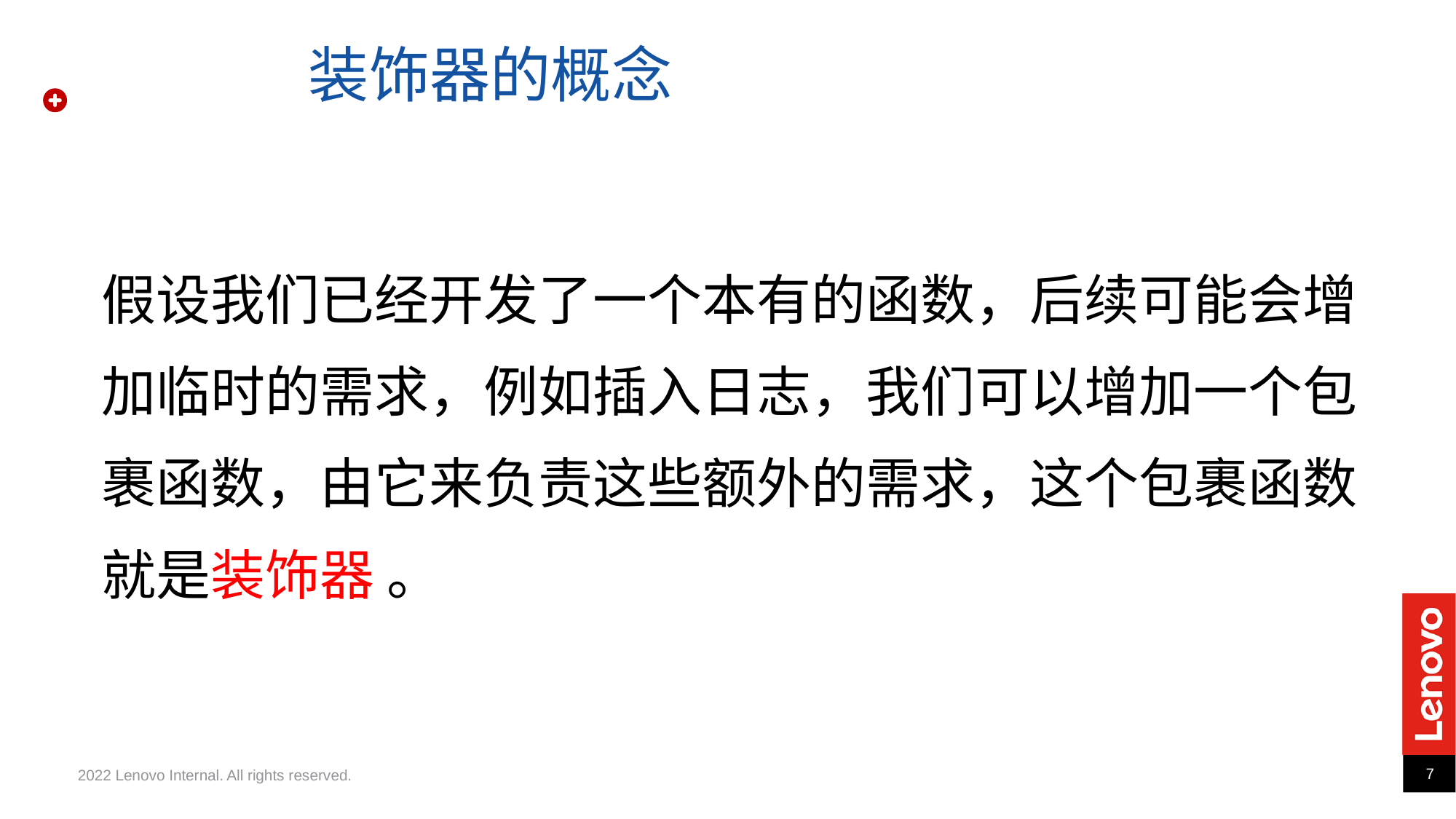

装饰器的概念
假设我们已经开发了一个本有的函数，后续可能会增加临时的需求，例如插入日志，我们可以增加一个包裹函数，由它来负责这些额外的需求，这个包裹函数就是装饰器 。